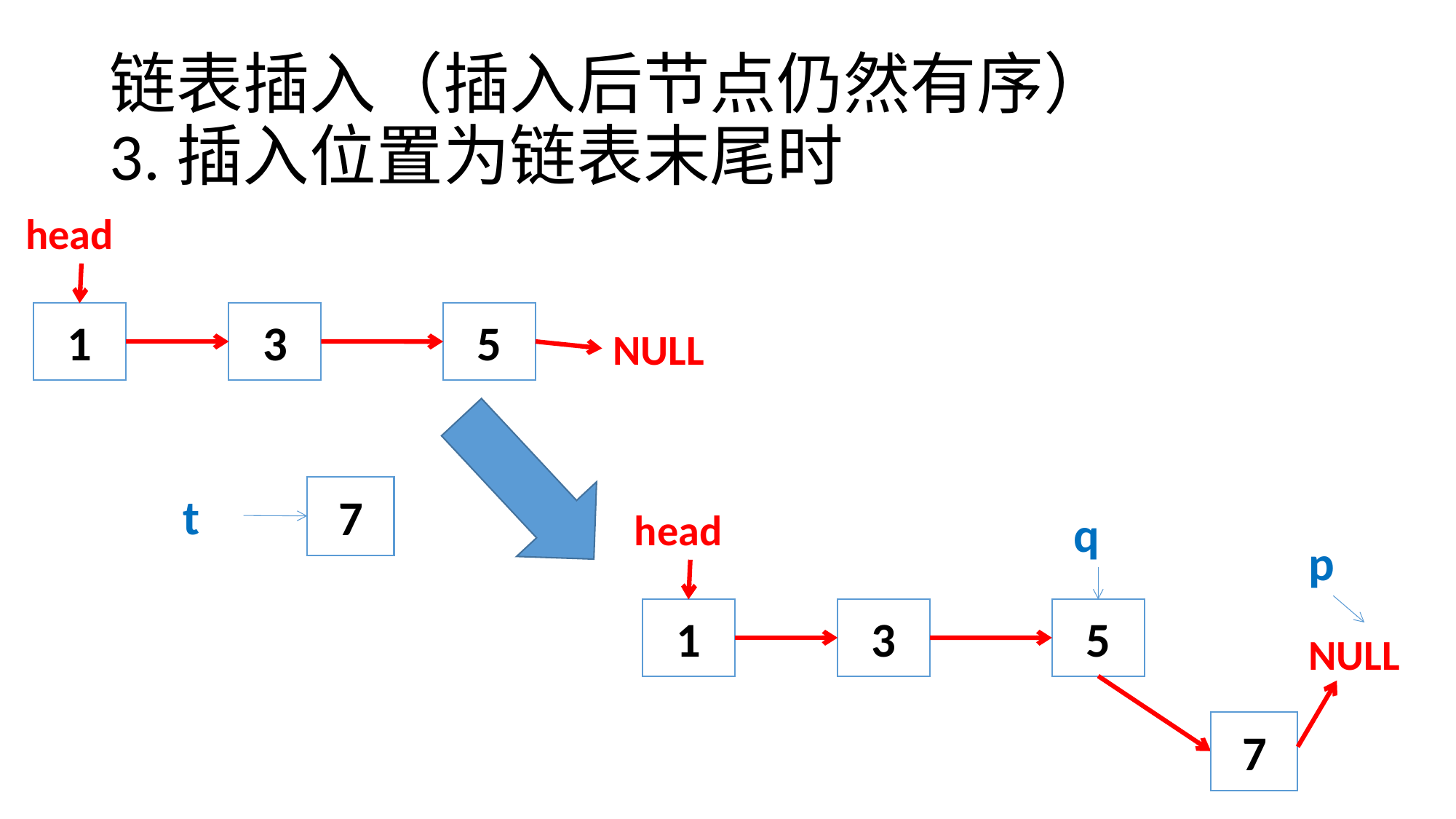

# 链表插入（插入后节点仍然有序） 3.插入位置为链表末尾时
head
1
3
5
NULL

7
t
head
1
3
5
NULL
q
p
7